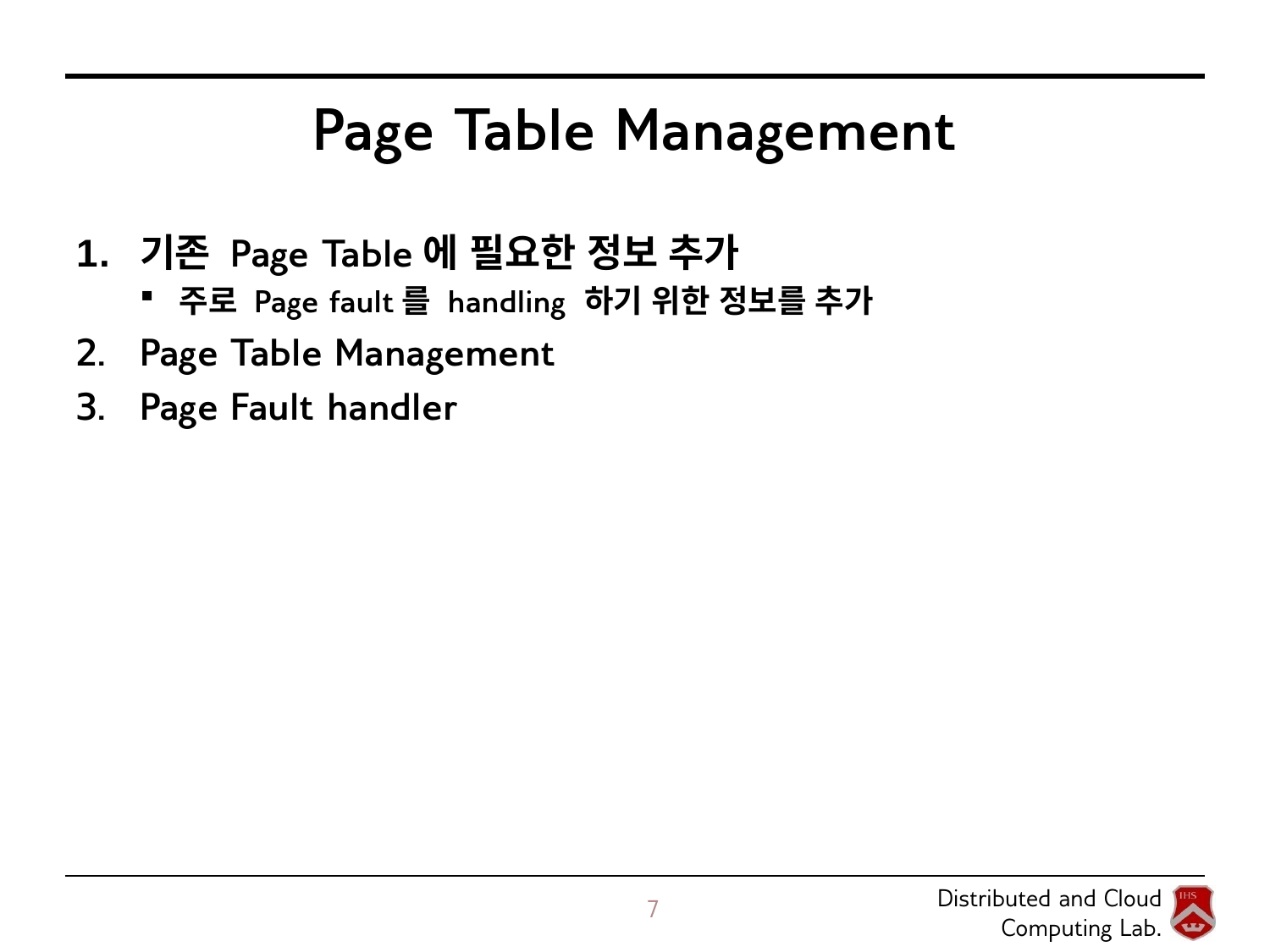

# Page Table Management
기존 Page Table에 필요한 정보 추가
주로 Page fault를 handling 하기 위한 정보를 추가
Page Table Management
Page Fault handler

7